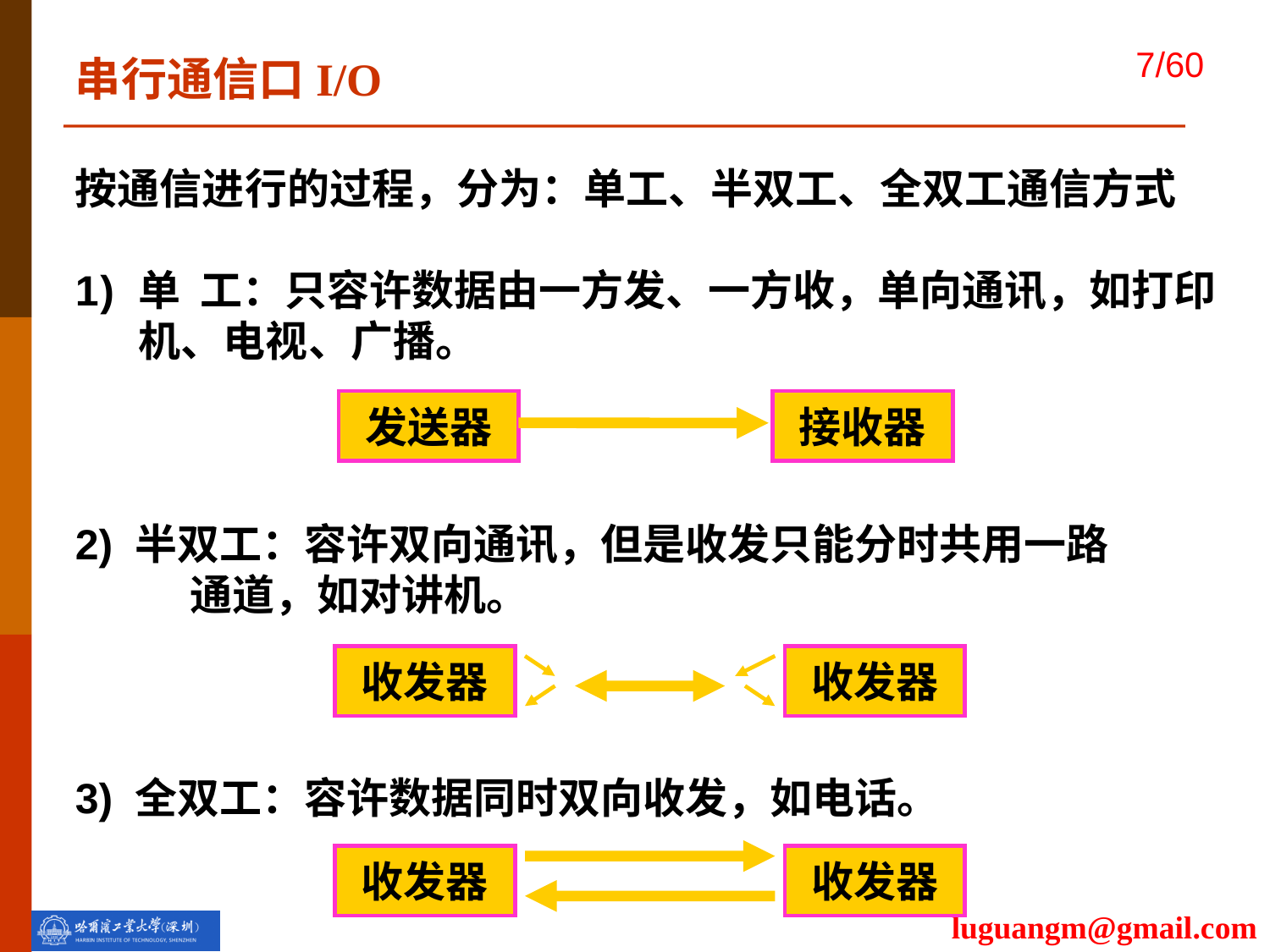

串行通信口I/O
按通信进行的过程，分为：单工、半双工、全双工通信方式

单  工：只容许数据由一方发、一方收，单向通讯，如打印机、电视、广播。

2) 半双工：容许双向通讯，但是收发只能分时共用一路
           通道，如对讲机。

3) 全双工：容许数据同时双向收发，如电话。
发送器
接收器

收发器
收发器

收发器
收发器